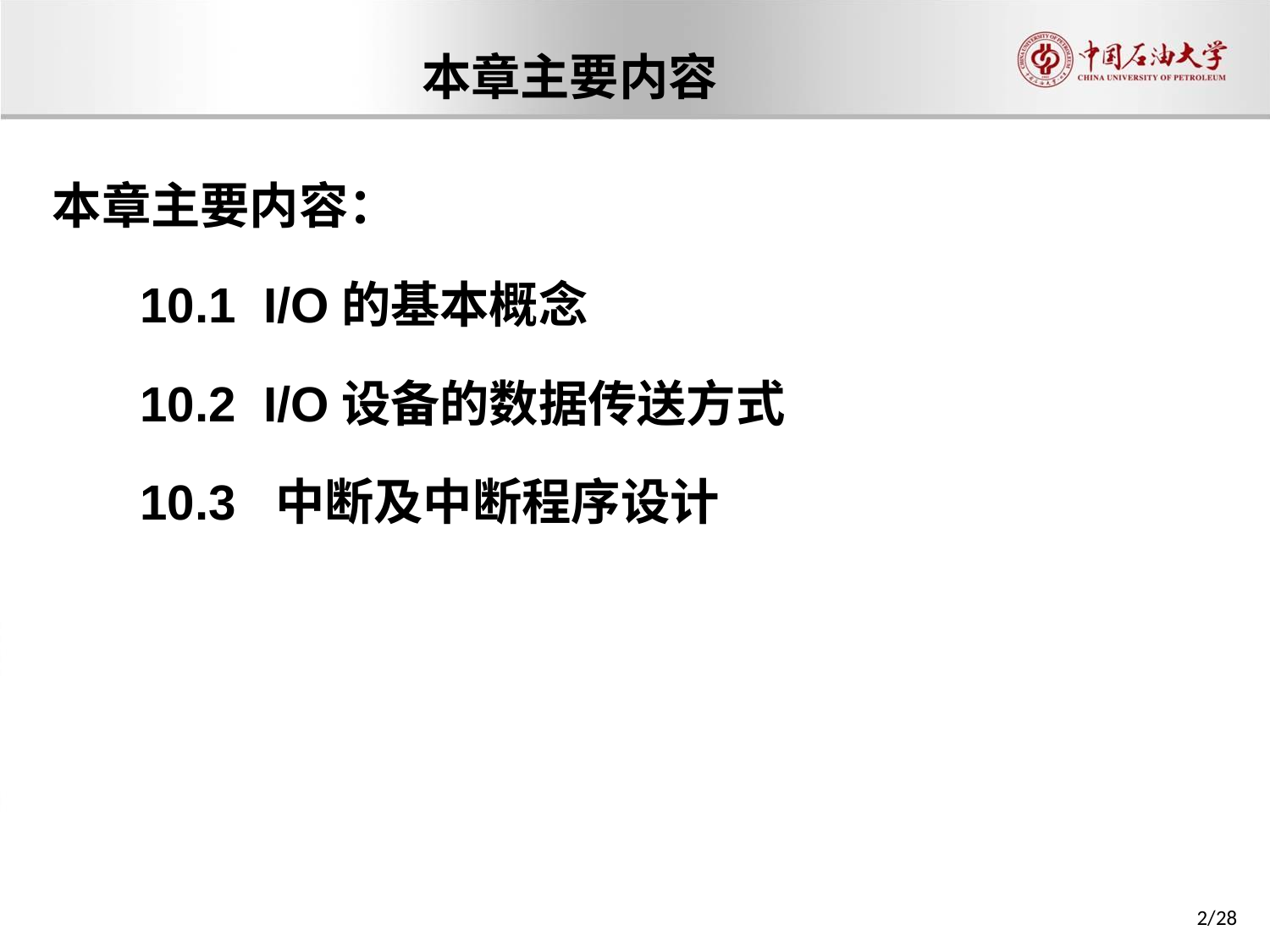

本章主要内容
本章主要内容：
10.1  I/O的基本概念
10.2  I/O设备的数据传送方式
10.3  中断及中断程序设计
2/28